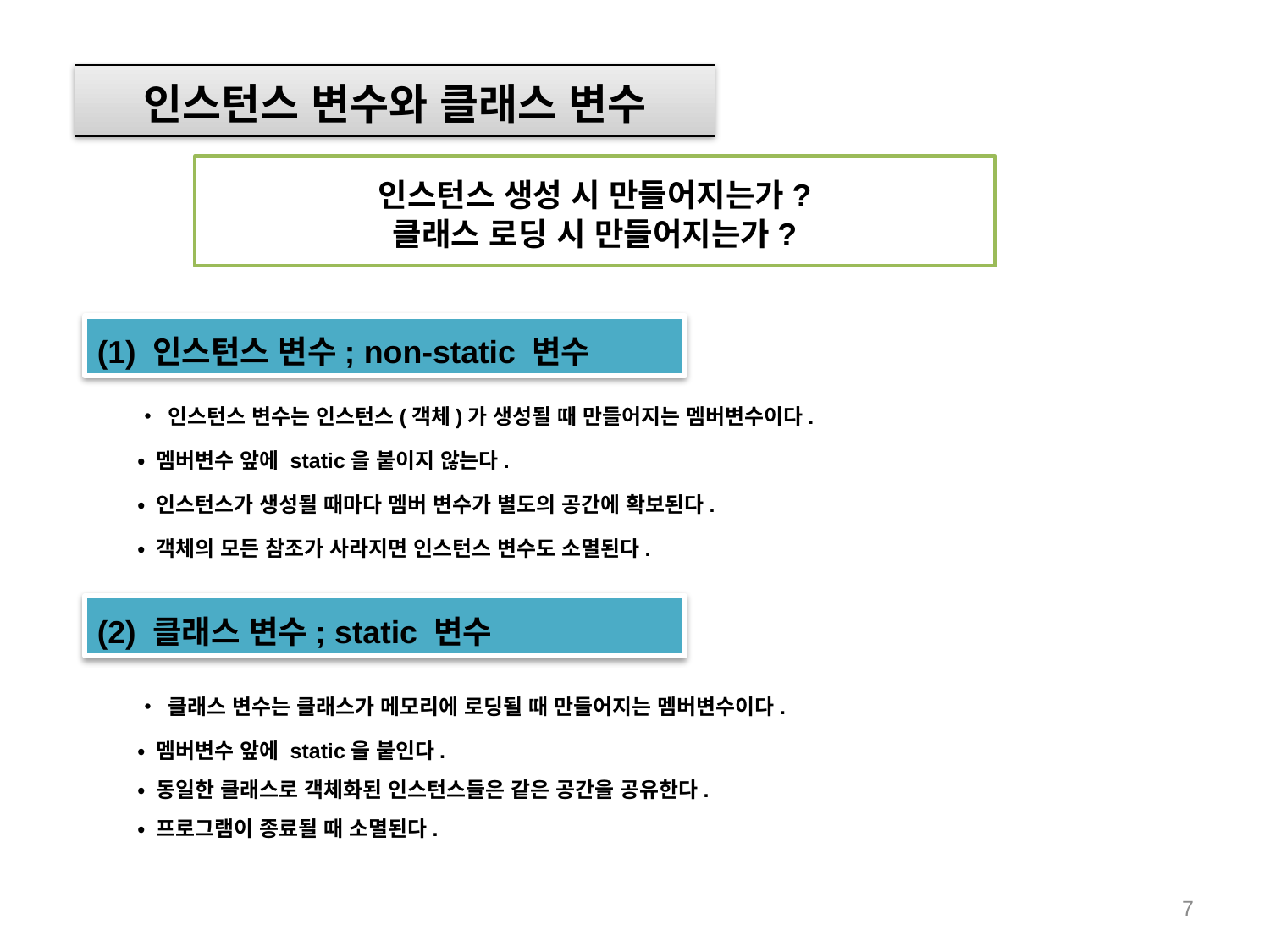

인스턴스 변수와 클래스 변수
인스턴스 생성 시 만들어지는가?
클래스 로딩 시 만들어지는가?
(1) 인스턴스 변수; non-static 변수
• 인스턴스 변수는 인스턴스(객체)가 생성될 때 만들어지는 멤버변수이다.
• 멤버변수 앞에 static을 붙이지 않는다.
• 인스턴스가 생성될 때마다 멤버 변수가 별도의 공간에 확보된다.
• 객체의 모든 참조가 사라지면 인스턴스 변수도 소멸된다.
(2) 클래스 변수; static 변수
• 클래스 변수는 클래스가 메모리에 로딩될 때 만들어지는 멤버변수이다.
• 멤버변수 앞에 static을 붙인다.
• 동일한 클래스로 객체화된 인스턴스들은 같은 공간을 공유한다.
• 프로그램이 종료될 때 소멸된다.
7